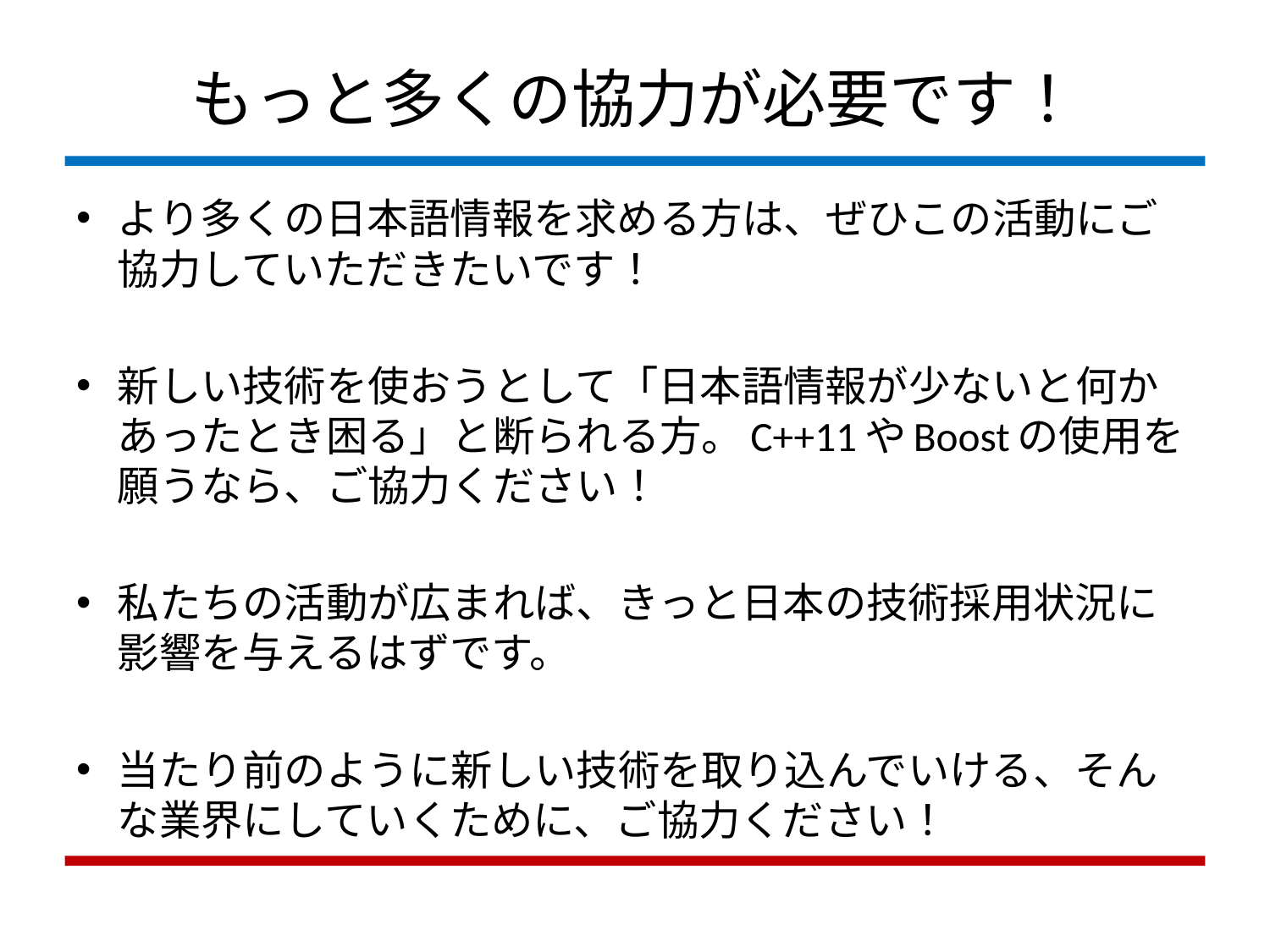

# もっと多くの協力が必要です！
より多くの日本語情報を求める方は、ぜひこの活動にご協力していただきたいです！

新しい技術を使おうとして「日本語情報が少ないと何かあったとき困る」と断られる方。C++11やBoostの使用を願うなら、ご協力ください！

私たちの活動が広まれば、きっと日本の技術採用状況に影響を与えるはずです。

当たり前のように新しい技術を取り込んでいける、そんな業界にしていくために、ご協力ください！